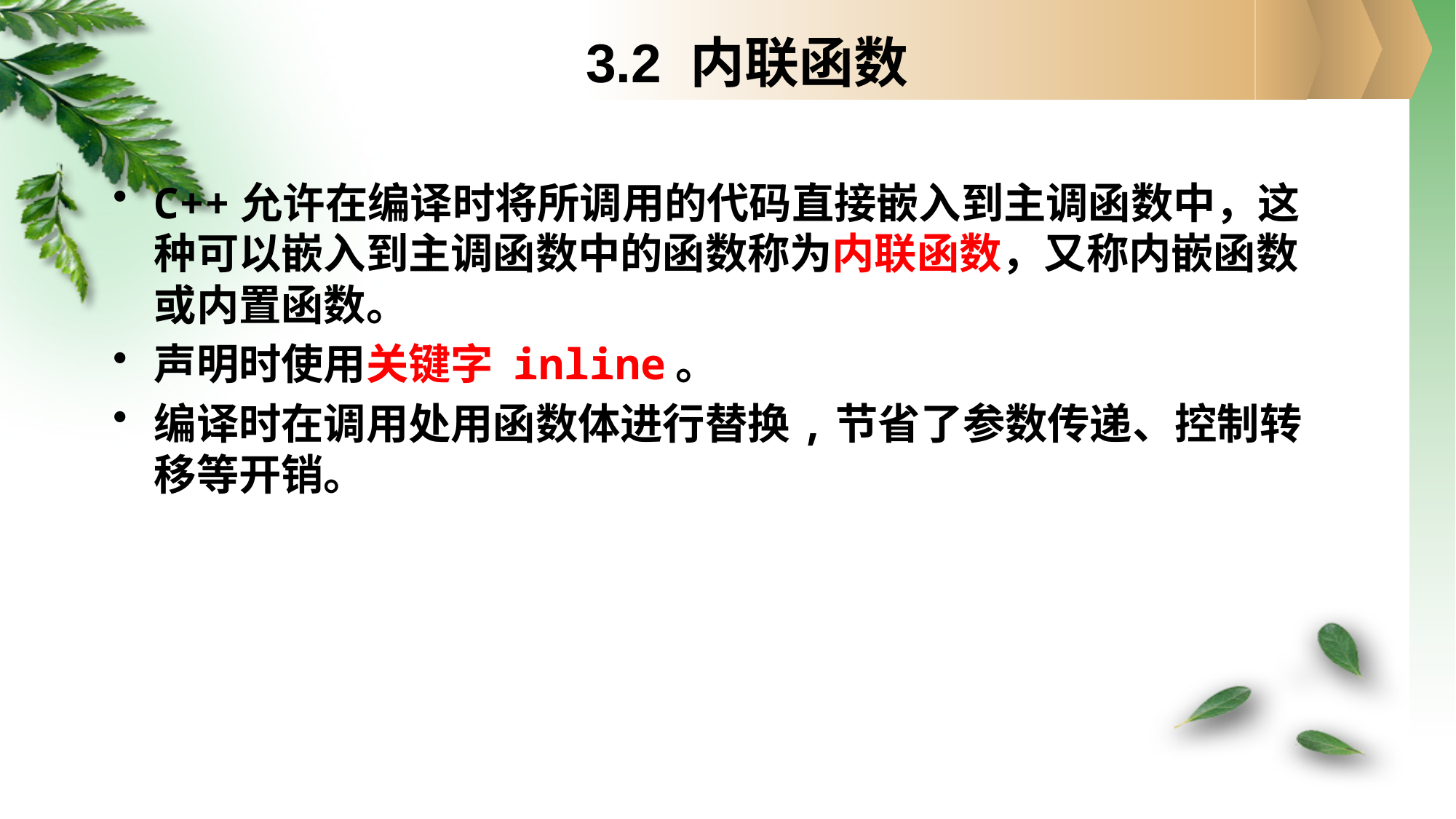

# 3.2 内联函数
C++允许在编译时将所调用的代码直接嵌入到主调函数中，这种可以嵌入到主调函数中的函数称为内联函数，又称内嵌函数或内置函数。
声明时使用关键字 inline。
编译时在调用处用函数体进行替换,节省了参数传递、控制转移等开销。